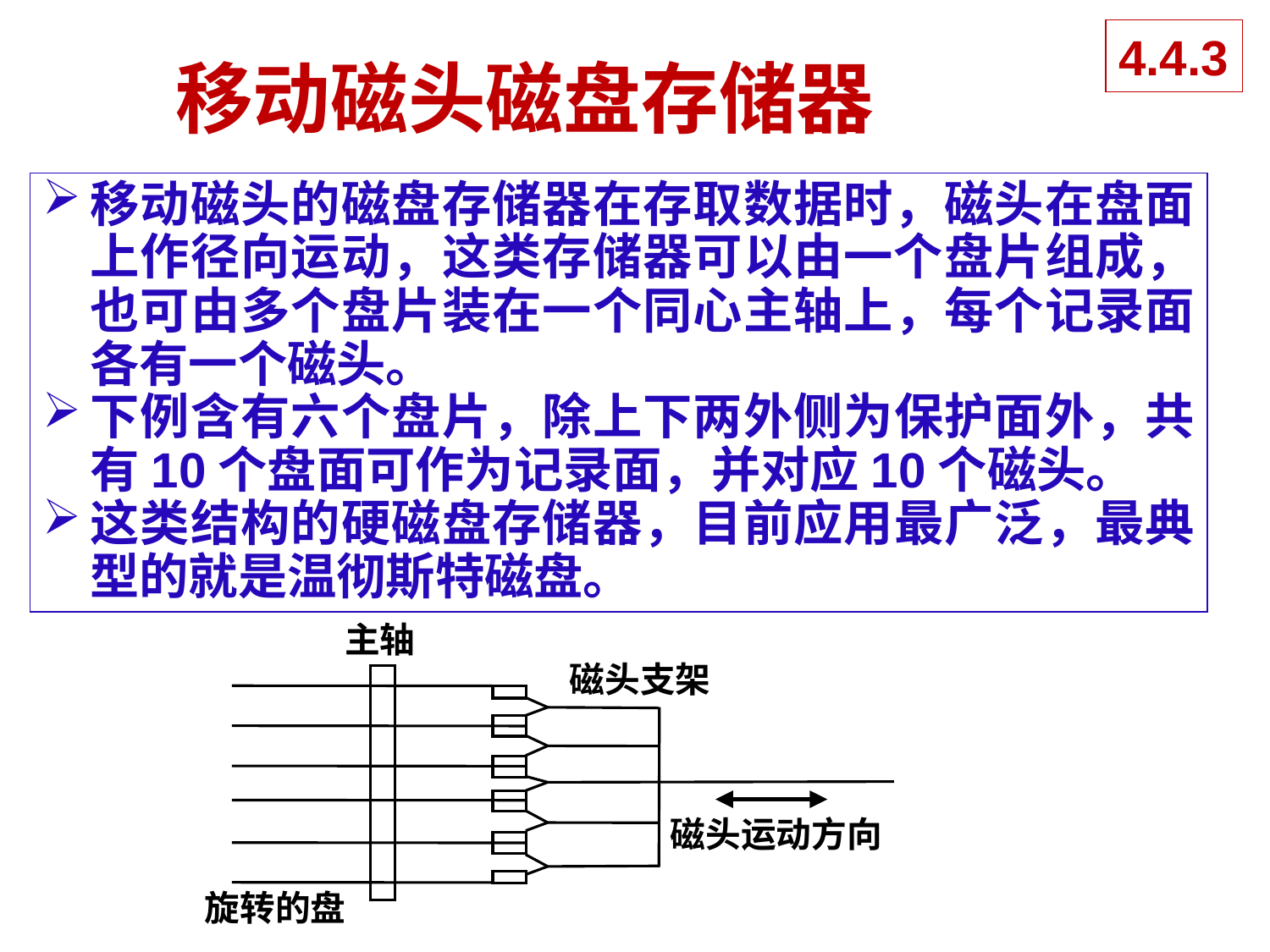

4.4.3
移动磁头磁盘存储器
移动磁头的磁盘存储器在存取数据时，磁头在盘面上作径向运动，这类存储器可以由一个盘片组成，也可由多个盘片装在一个同心主轴上，每个记录面各有一个磁头。
下例含有六个盘片，除上下两外侧为保护面外，共有10个盘面可作为记录面，并对应10个磁头。
这类结构的硬磁盘存储器，目前应用最广泛，最典型的就是温彻斯特磁盘。
主轴
磁头支架

磁头运动方向

旋转的盘